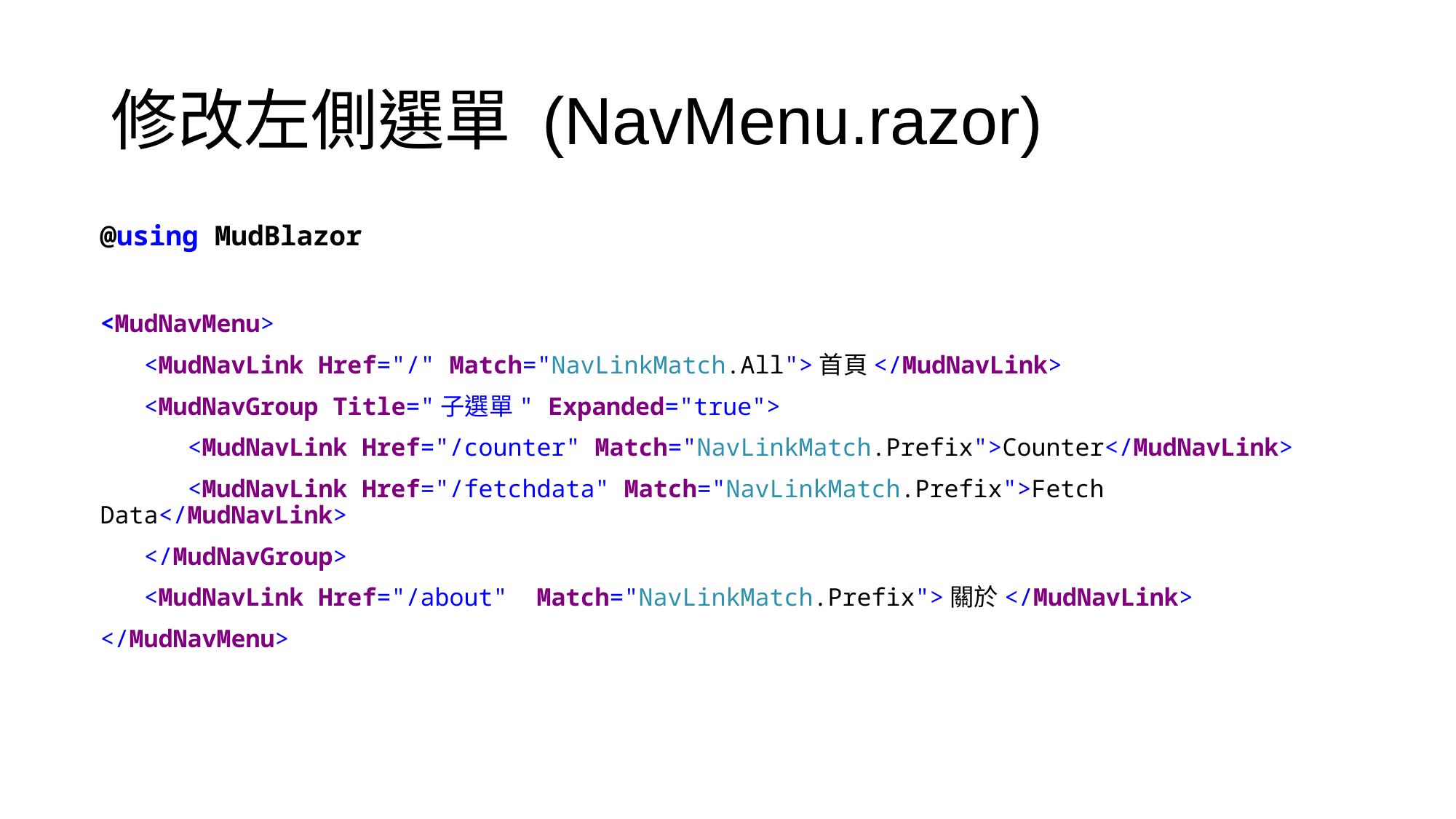

# 修改左側選單 (NavMenu.razor)
@using MudBlazor

<MudNavMenu>
   <MudNavLink Href="/" Match="NavLinkMatch.All">首頁</MudNavLink>
   <MudNavGroup Title="子選單" Expanded="true">
      <MudNavLink Href="/counter" Match="NavLinkMatch.Prefix">Counter</MudNavLink>
      <MudNavLink Href="/fetchdata" Match="NavLinkMatch.Prefix">Fetch Data</MudNavLink>
   </MudNavGroup>
   <MudNavLink Href="/about"  Match="NavLinkMatch.Prefix">關於</MudNavLink>
</MudNavMenu>